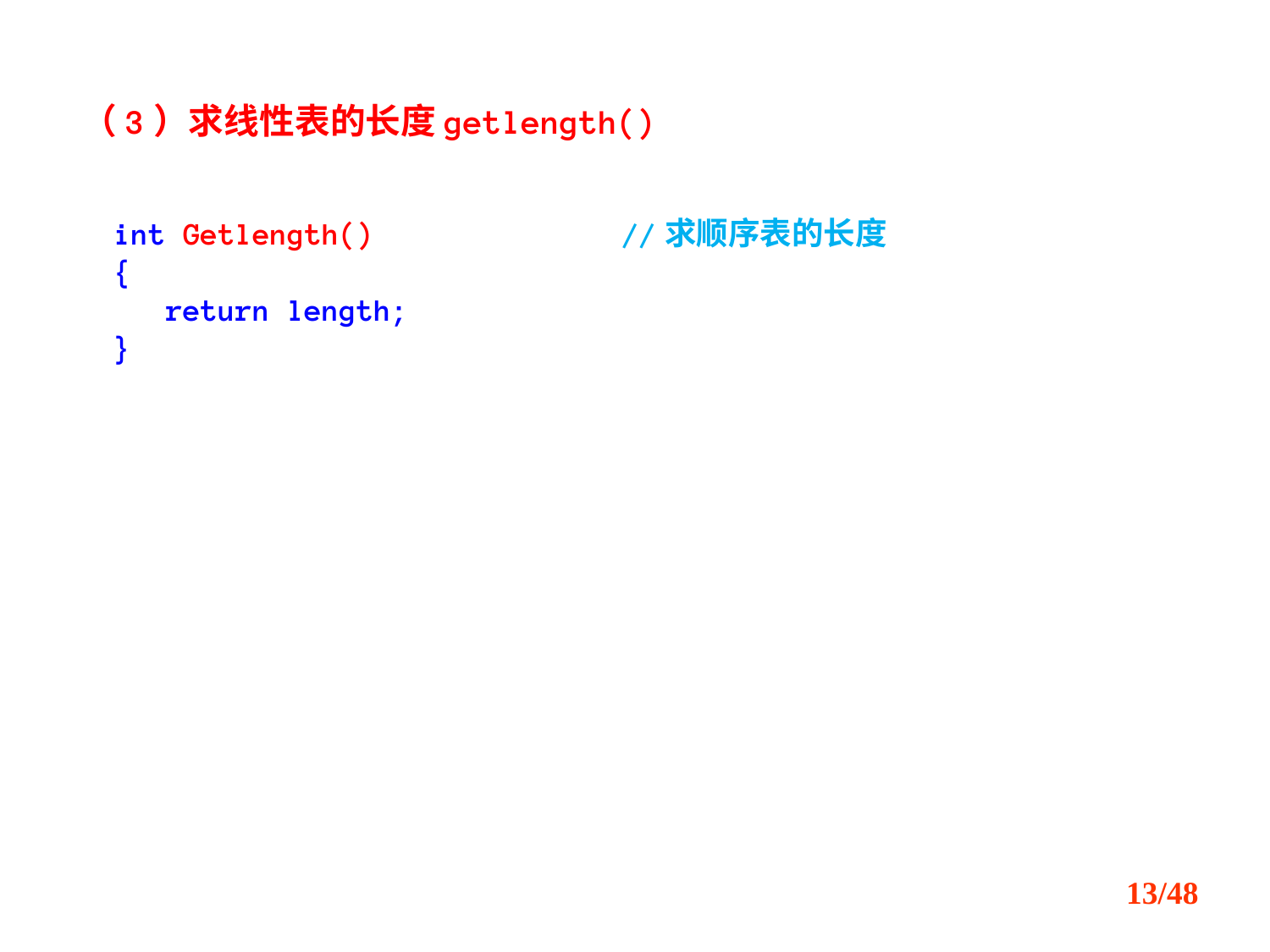

（3）求线性表的长度getlength()
int Getlength()		//求顺序表的长度
{
   return length;
}
13/48